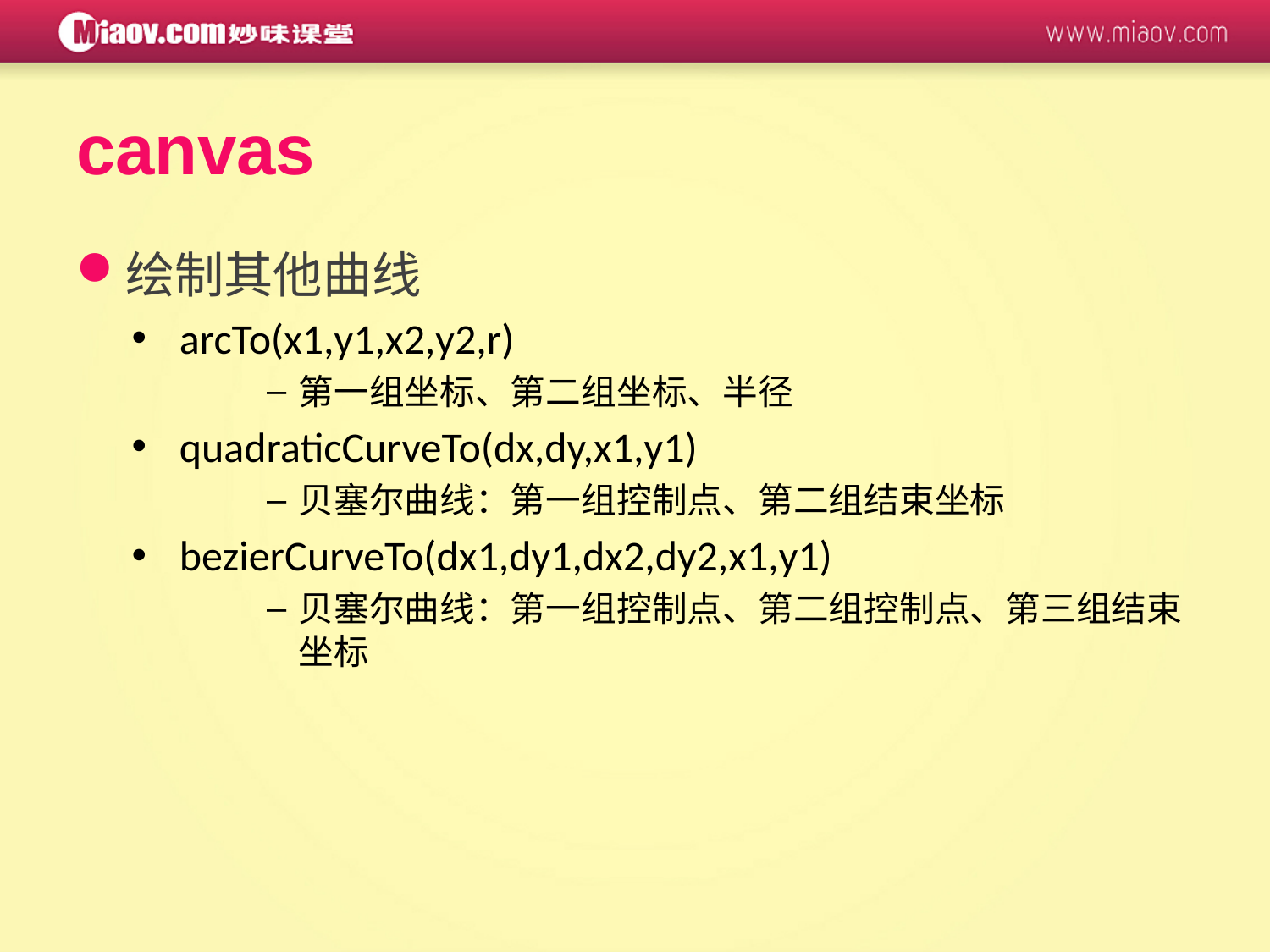

canvas
绘制其他曲线
arcTo(x1,y1,x2,y2,r)
第一组坐标、第二组坐标、半径
quadraticCurveTo(dx,dy,x1,y1)
贝塞尔曲线：第一组控制点、第二组结束坐标
bezierCurveTo(dx1,dy1,dx2,dy2,x1,y1)
贝塞尔曲线：第一组控制点、第二组控制点、第三组结束坐标